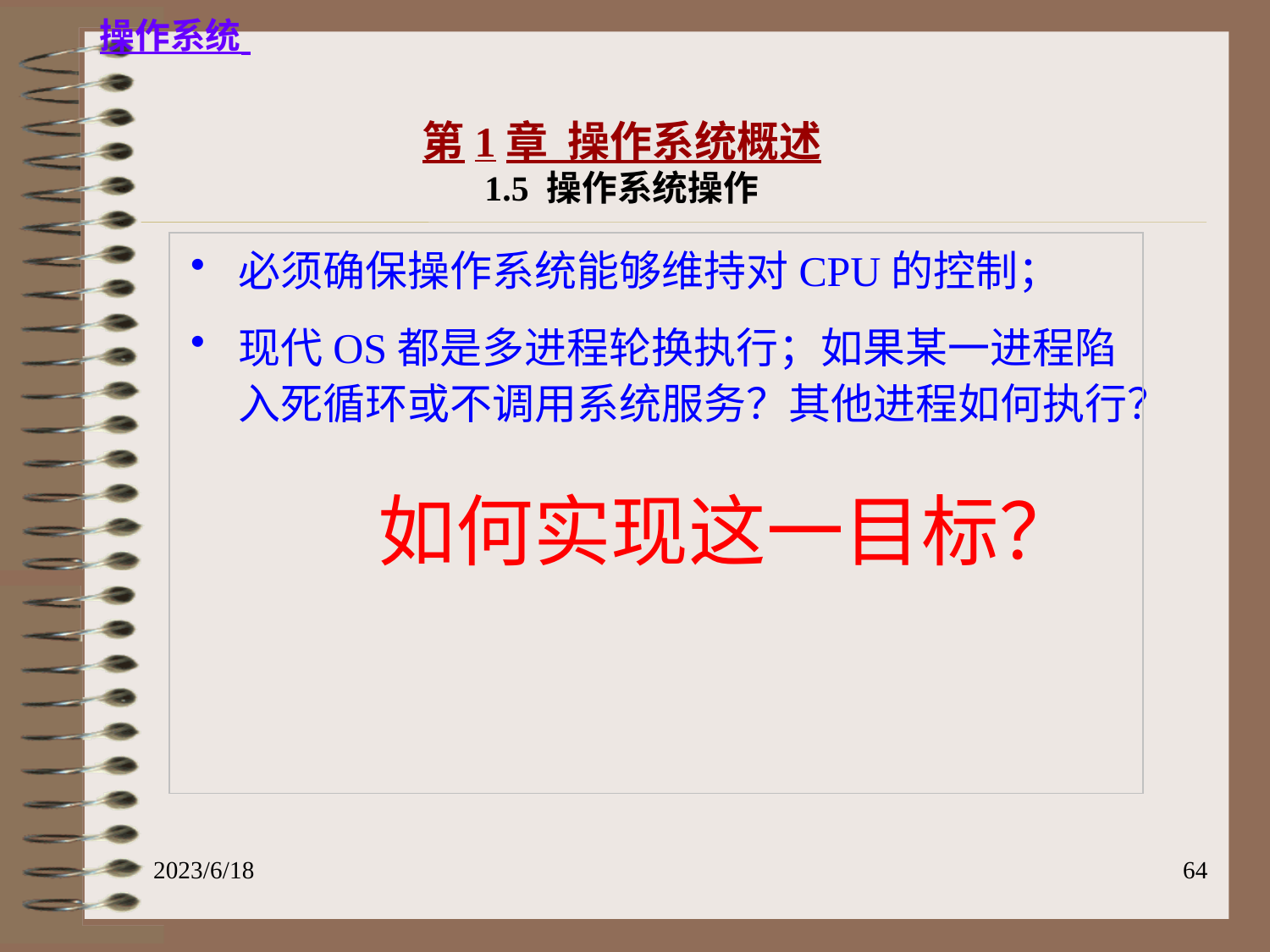

第1章  操作系统概述
1.5 操作系统操作

必须确保操作系统能够维持对CPU的控制；
现代OS都是多进程轮换执行；如果某一进程陷入死循环或不调用系统服务？其他进程如何执行？

  如何实现这一目标？
2023/6/18
64